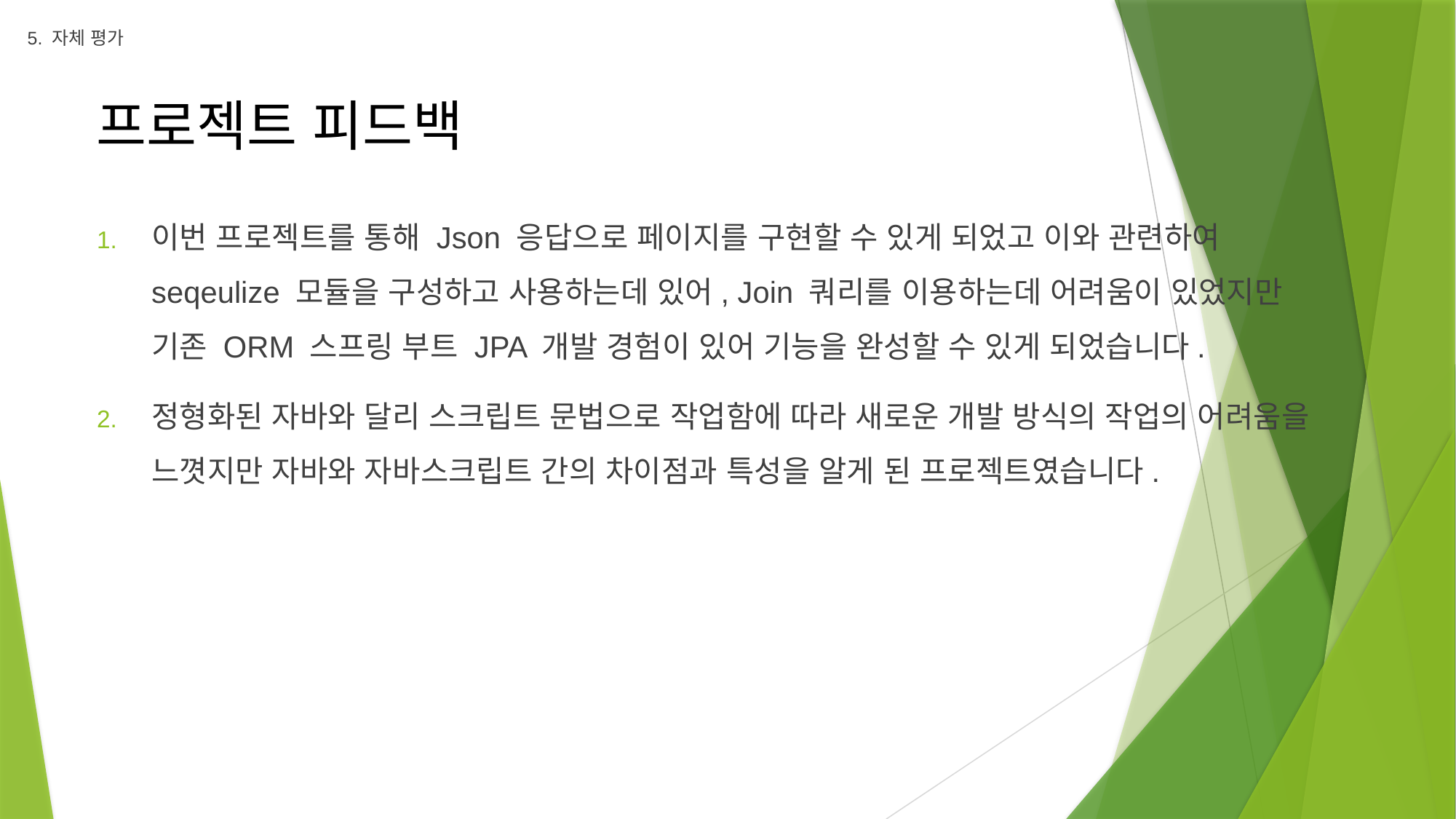

5. 자체 평가
프로젝트 피드백
이번 프로젝트를 통해 Json 응답으로 페이지를 구현할 수 있게 되었고 이와 관련하여 seqeulize 모듈을 구성하고 사용하는데 있어, Join 쿼리를 이용하는데 어려움이 있었지만 기존 ORM 스프링 부트 JPA 개발 경험이 있어 기능을 완성할 수 있게 되었습니다.
정형화된 자바와 달리 스크립트 문법으로 작업함에 따라 새로운 개발 방식의 작업의 어려움을 느꼇지만 자바와 자바스크립트 간의 차이점과 특성을 알게 된 프로젝트였습니다.